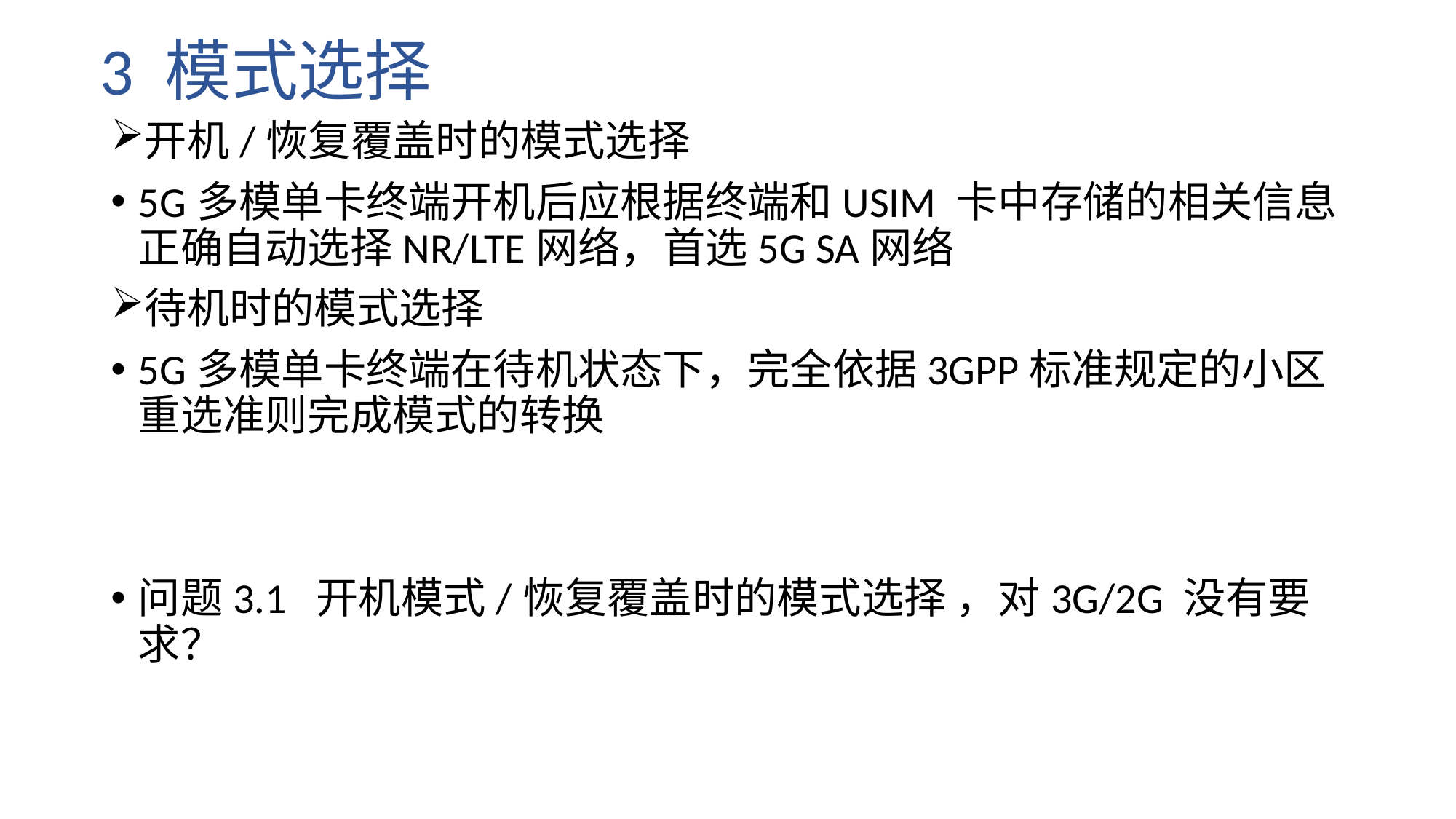

# 3 模式选择
开机/恢复覆盖时的模式选择
5G多模单卡终端开机后应根据终端和USIM 卡中存储的相关信息正确自动选择NR/LTE网络，首选5G SA网络
待机时的模式选择
5G多模单卡终端在待机状态下，完全依据3GPP标准规定的小区重选准则完成模式的转换

问题3.1  开机模式/恢复覆盖时的模式选择 ，对3G/2G 没有要求？